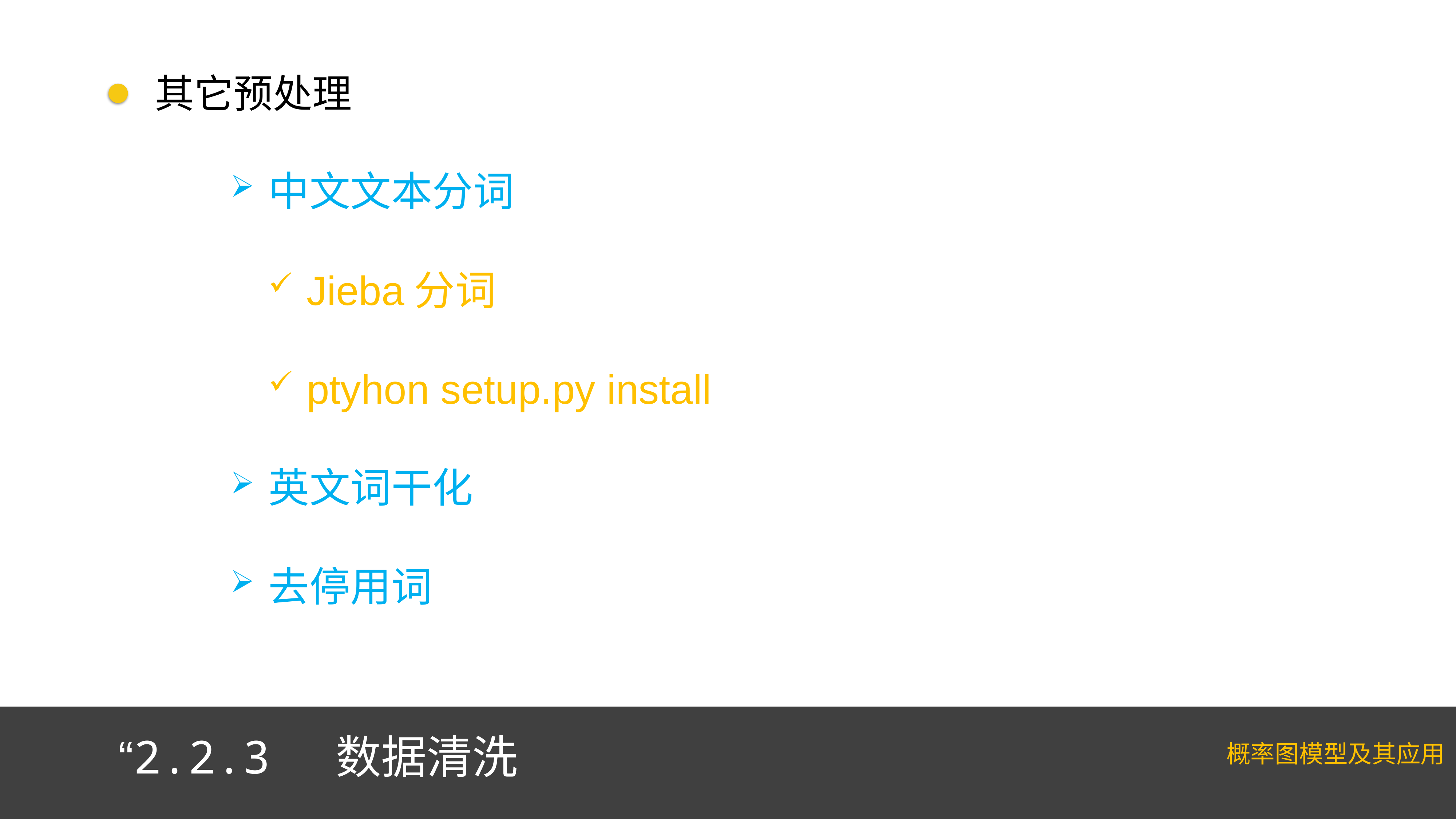

其它预处理
中文文本分词
Jieba分词
ptyhon setup.py install
英文词干化
去停用词

“2.2.3  数据清洗